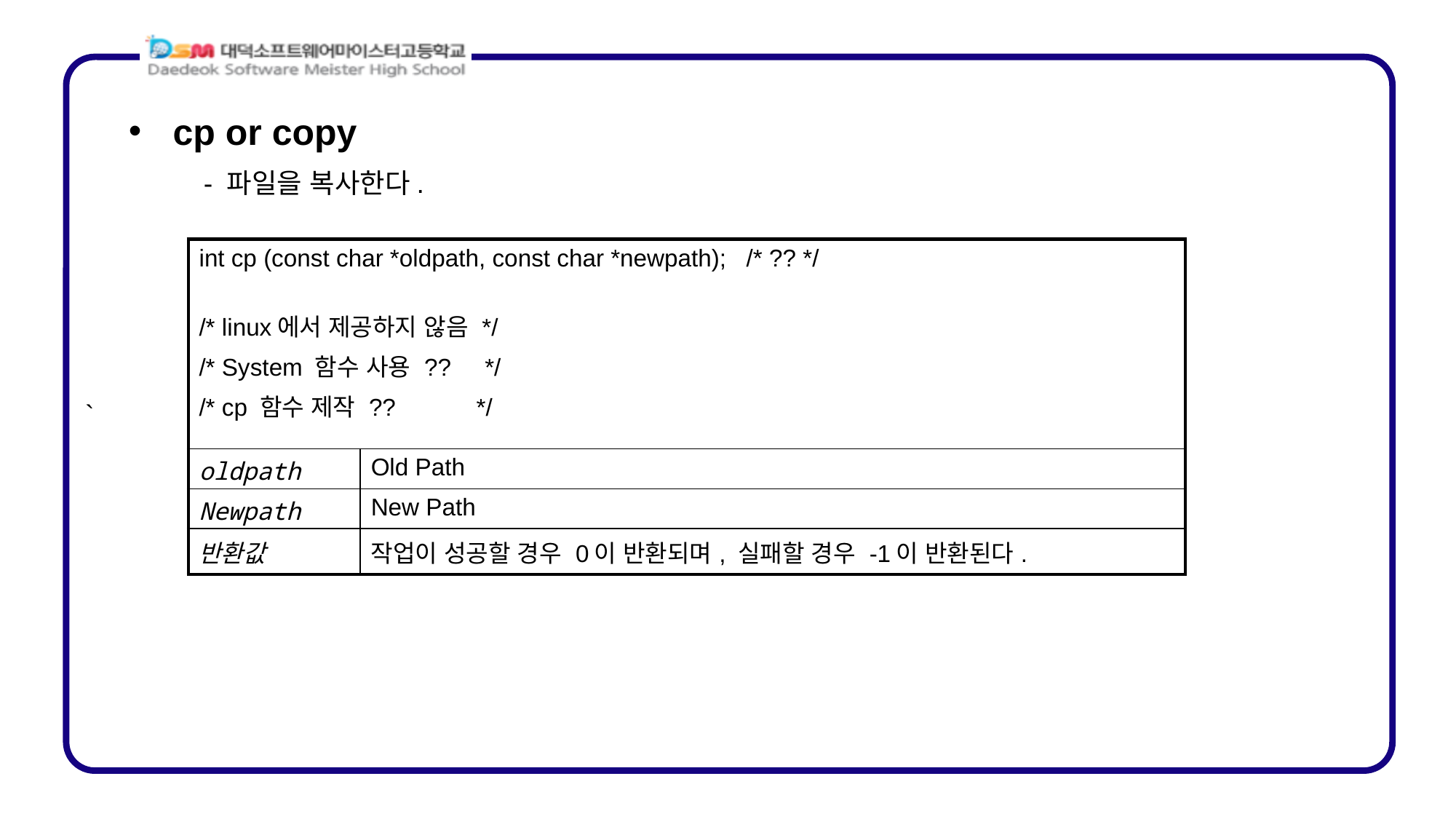

cp or copy
- 파일을 복사한다.
| int cp (const char \*oldpath, const char \*newpath); /\* ?? \*/ /\* linux에서 제공하지 않음 \*/ /\* System 함수 사용 ?? \*/ /\* cp 함수 제작 ?? \*/ |  |
| --- | --- |
| oldpath | Old Path |
| Newpath | New Path |
| 반환값 | 작업이 성공할 경우 0이 반환되며, 실패할 경우 -1이 반환된다. |